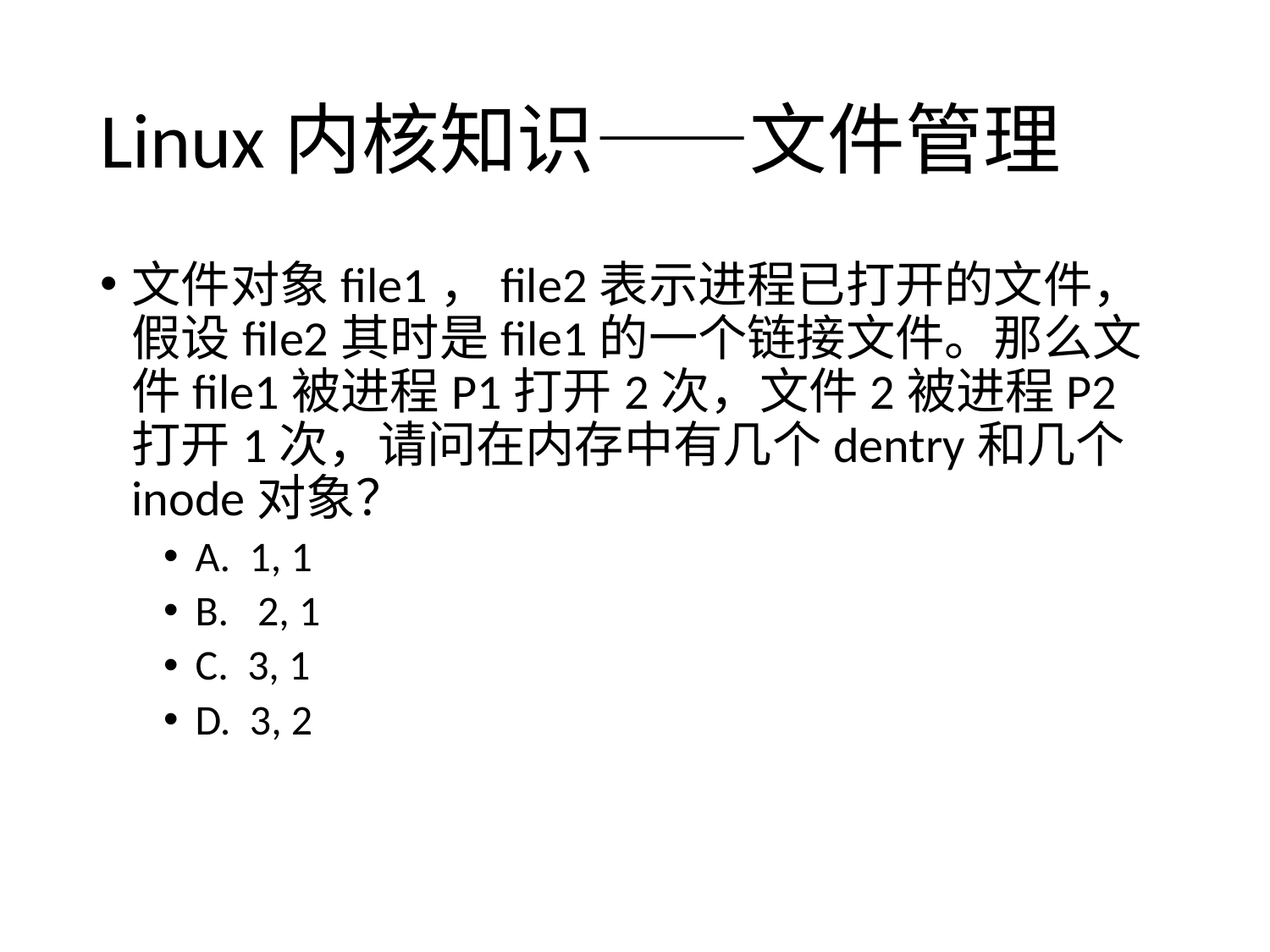

# Linux内核知识——文件管理
文件对象file1，file2表示进程已打开的文件，假设file2其时是file1的一个链接文件。那么文件file1被进程P1打开2次，文件2被进程P2打开1次，请问在内存中有几个dentry和几个inode对象？
A.  1, 1
B.   2, 1
C.  3, 1
D.  3, 2